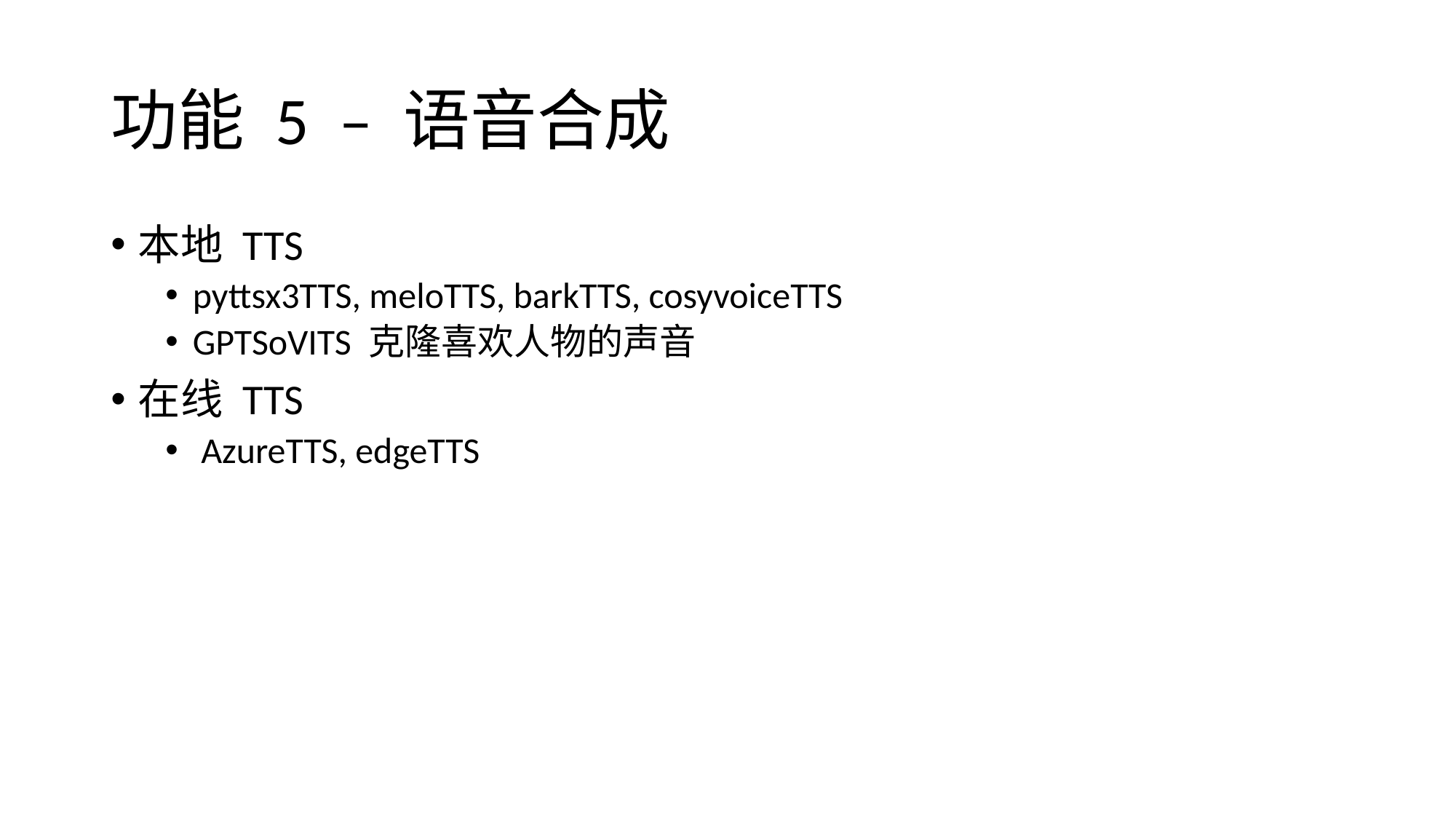

# 功能 5  – 语音合成
本地 TTS
pyttsx3TTS, meloTTS, barkTTS, cosyvoiceTTS
GPTSoVITS 克隆喜欢人物的声音
在线 TTS
 AzureTTS, edgeTTS